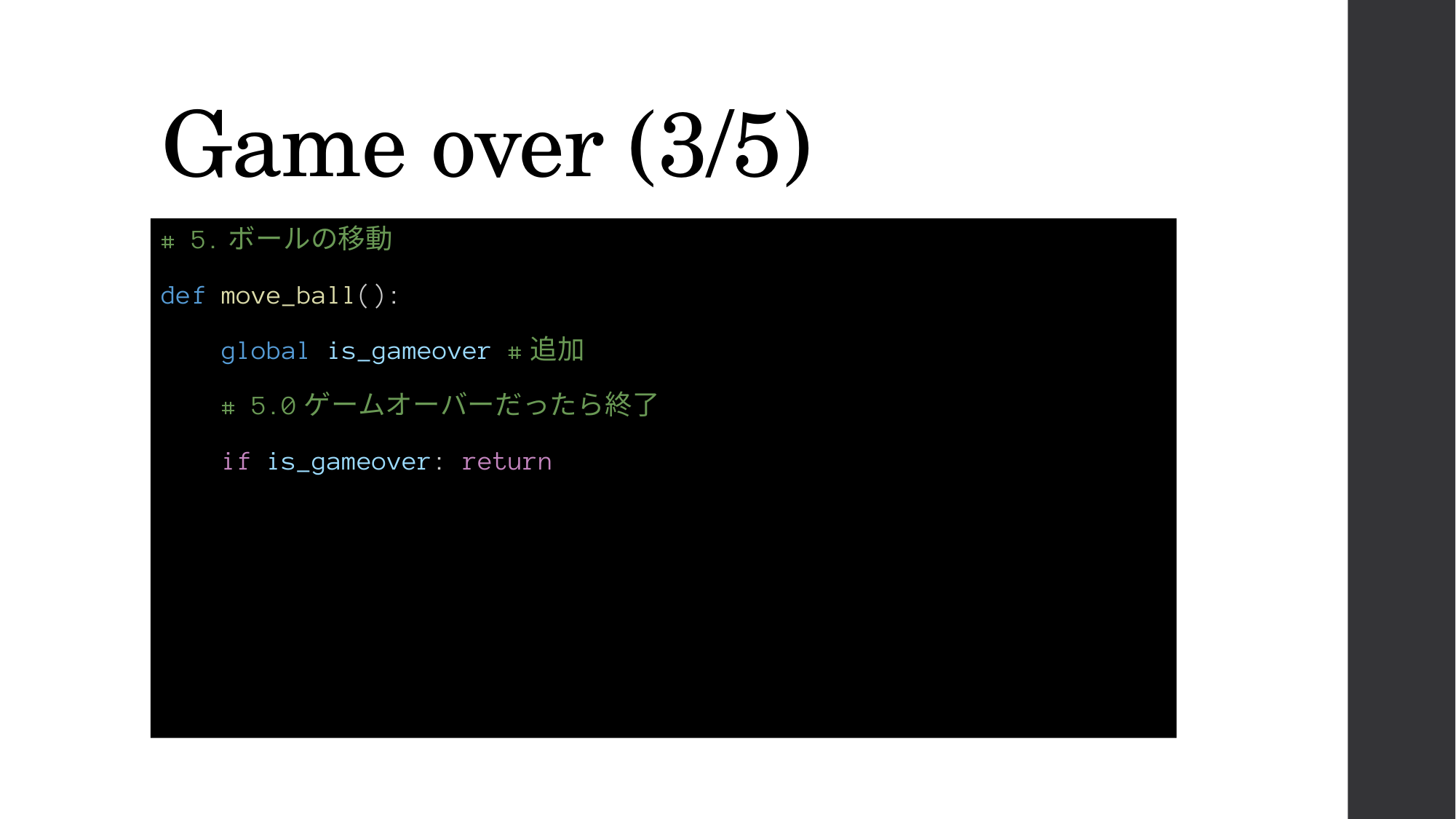

# Game over (3/5)
# 5.ボールの移動
def move_ball():
    global is_gameover #追加
    # 5.0ゲームオーバーだったら終了
    if is_gameover: return